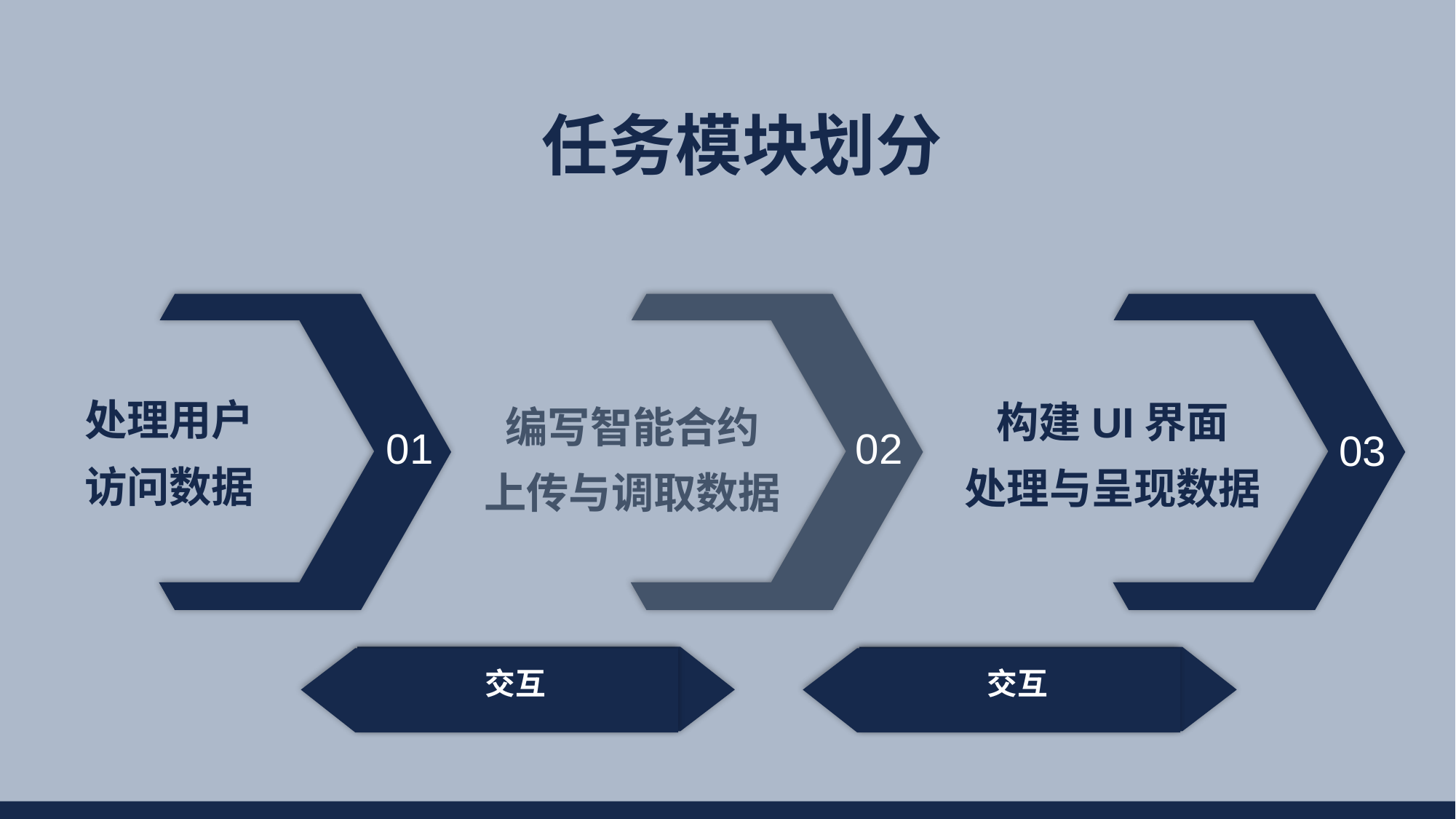

任务模块划分

处理用户
访问数据
01

编写智能合约
上传与调取数据
02

构建UI界面
处理与呈现数据
03

交互
交互